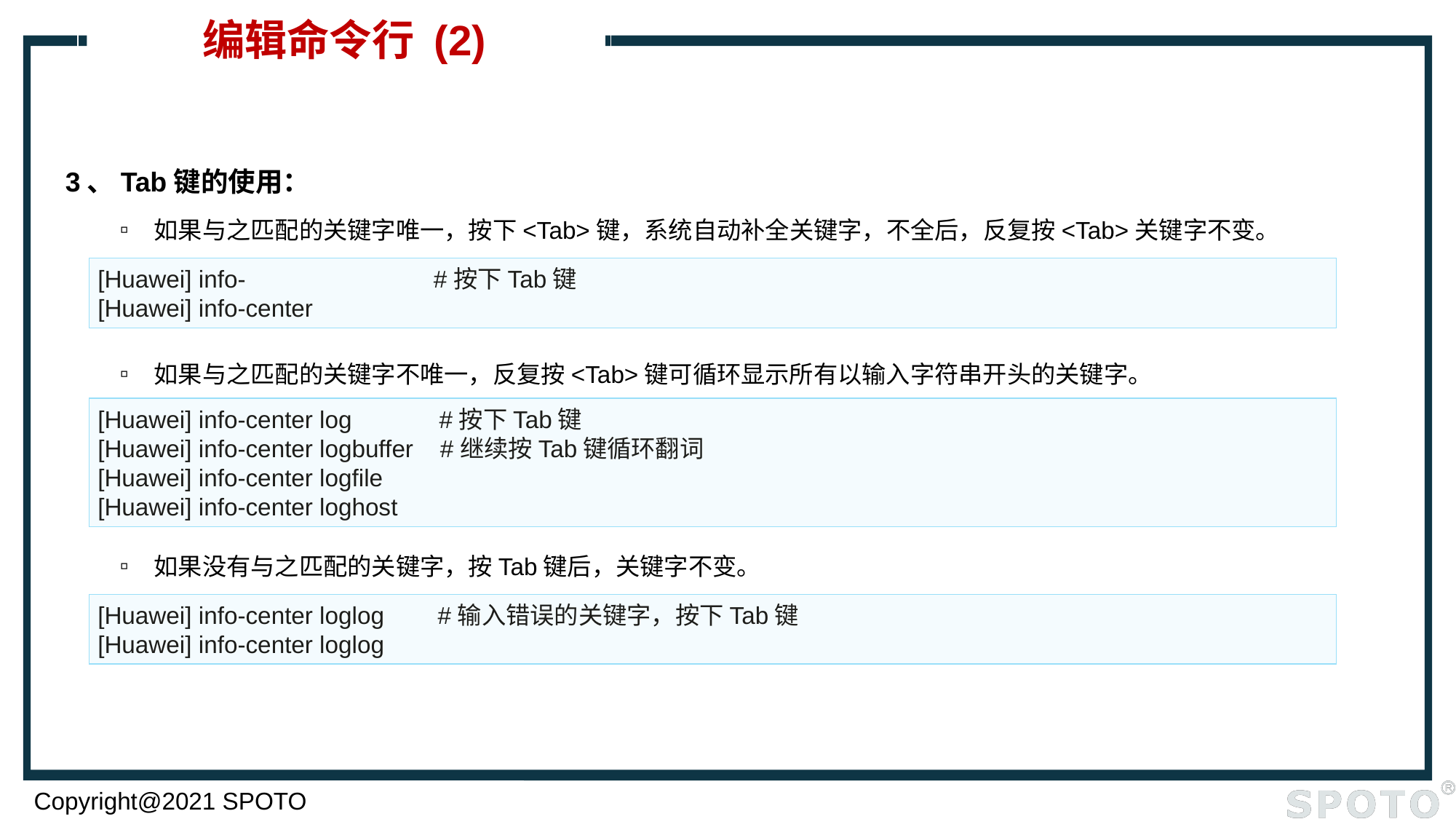

# 编辑命令行 (2)
3、Tab键的使用：
如果与之匹配的关键字唯一，按下<Tab>键，系统自动补全关键字，不全后，反复按<Tab>关键字不变。

如果与之匹配的关键字不唯一，反复按<Tab>键可循环显示所有以输入字符串开头的关键字。

如果没有与之匹配的关键字，按Tab键后，关键字不变。
[Huawei] info-                            #按下Tab键
[Huawei] info-center
[Huawei] info-center log             #按下Tab键
[Huawei] info-center logbuffer    #继续按Tab键循环翻词
[Huawei] info-center logfile
[Huawei] info-center loghost
[Huawei] info-center loglog        #输入错误的关键字，按下Tab键
[Huawei] info-center loglog